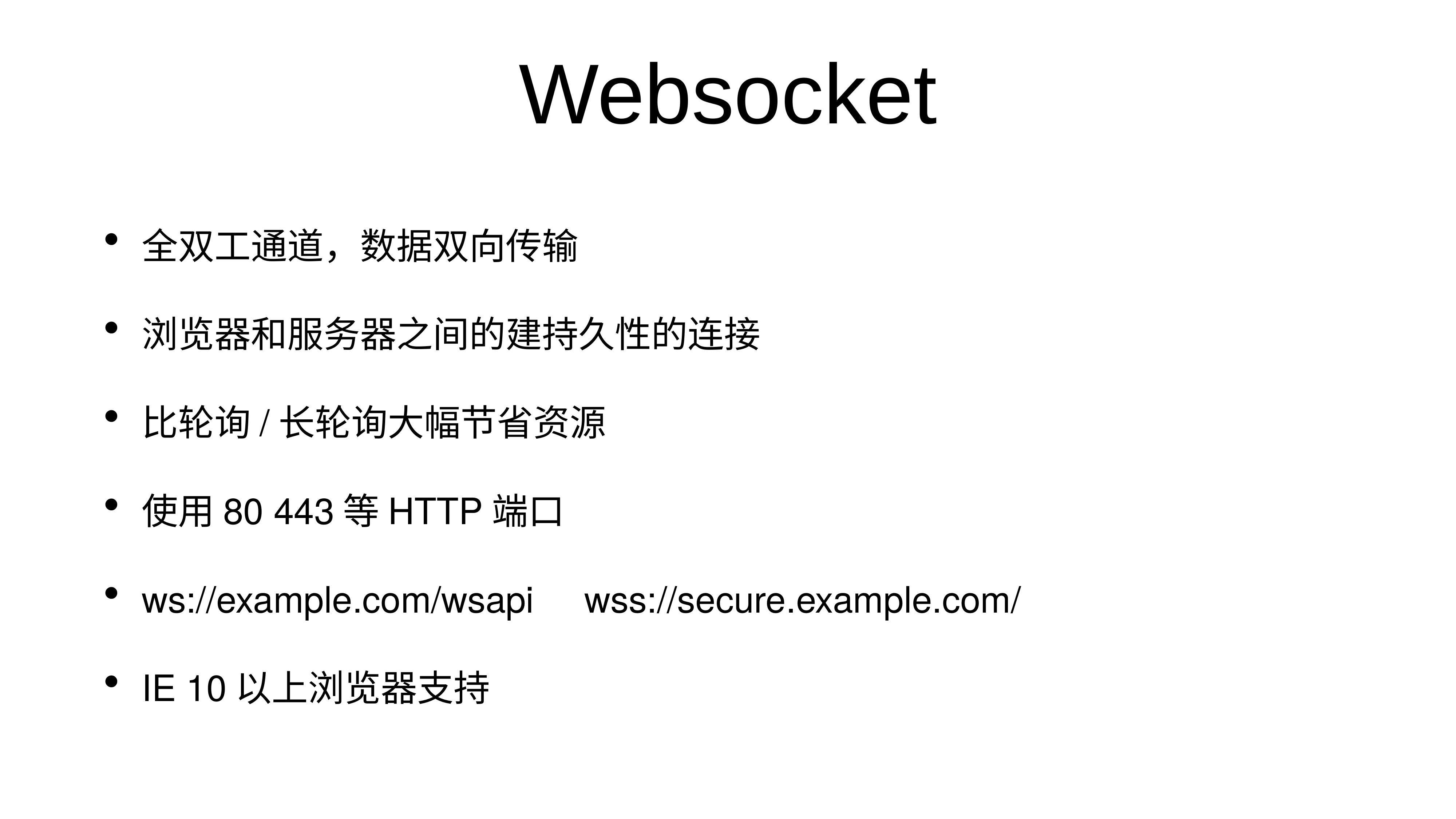

# Websocket
全双工通道，数据双向传输
浏览器和服务器之间的建持久性的连接
比轮询/长轮询大幅节省资源
使用80 443等HTTP端口
ws://example.com/wsapi     wss://secure.example.com/
IE 10以上浏览器支持